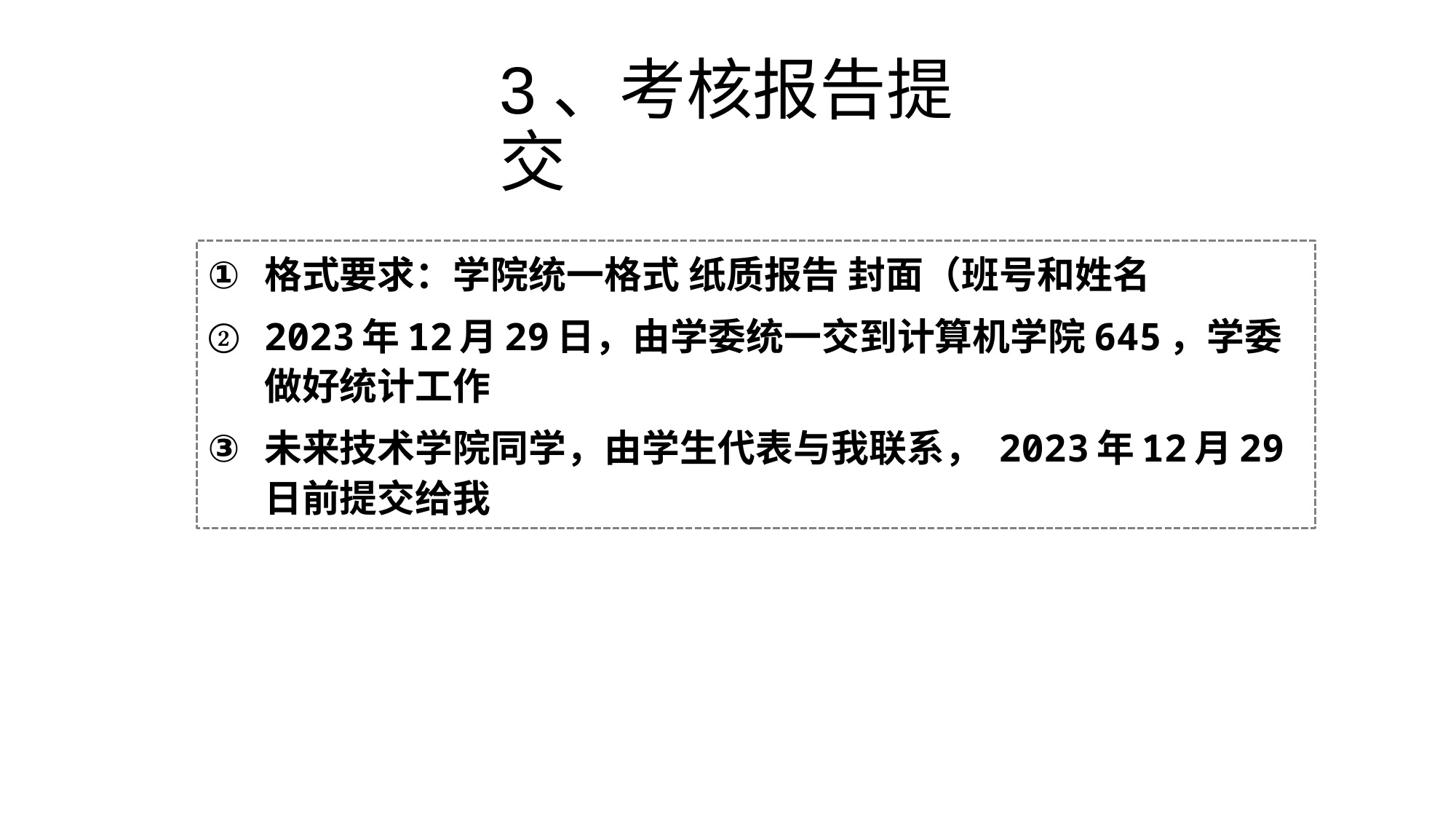

3、考核报告提交
格式要求：学院统一格式 纸质报告 封面（班号和姓名
2023年12月29日，由学委统一交到计算机学院645，学委做好统计工作
未来技术学院同学，由学生代表与我联系， 2023年12月29日前提交给我